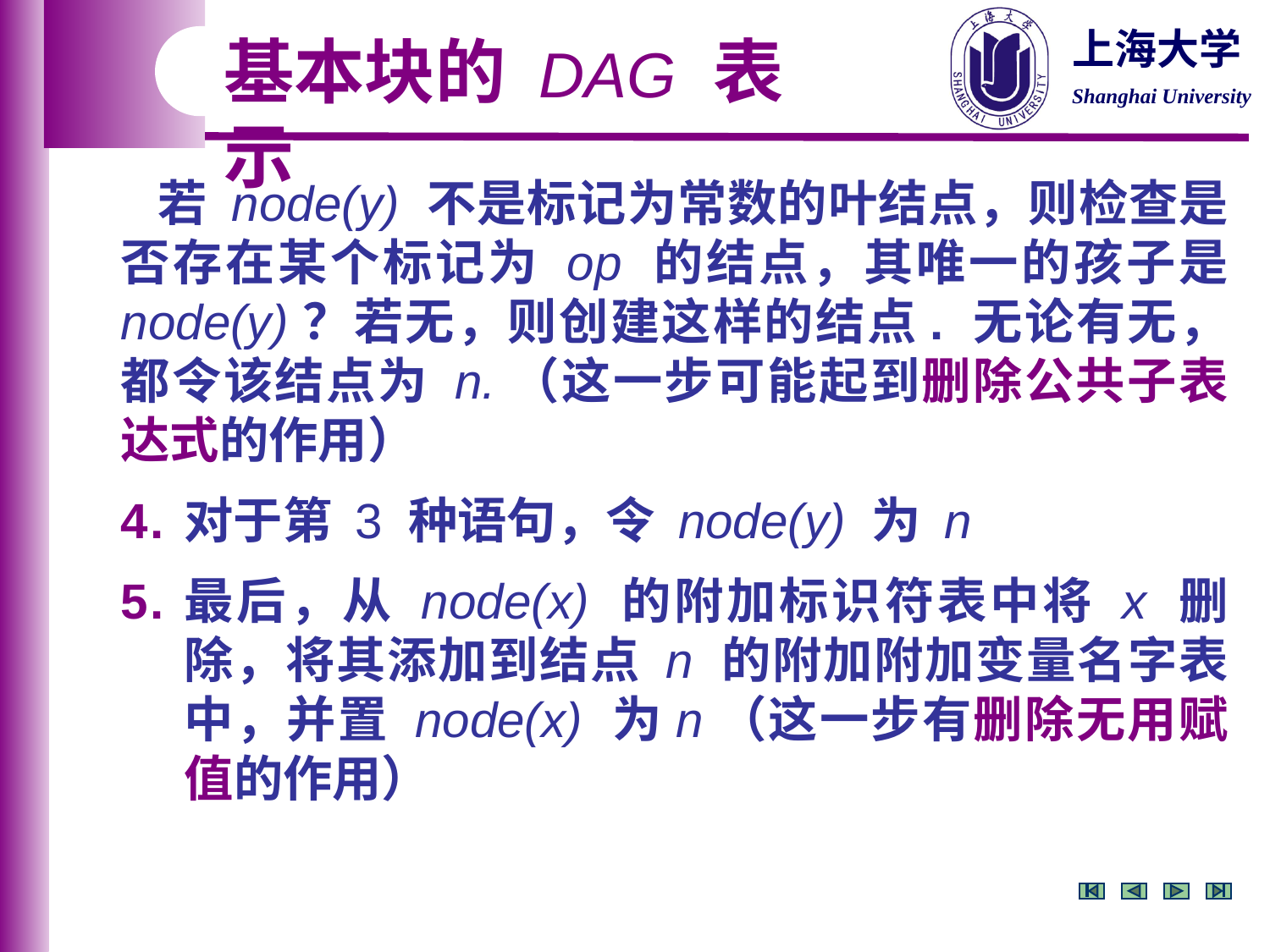

基本块的 DAG 表示
  若 node(y) 不是标记为常数的叶结点，则检查是否存在某个标记为 op 的结点，其唯一的孩子是 node(y)？若无，则创建这样的结点. 无论有无，都令该结点为 n.（这一步可能起到删除公共子表达式的作用）
对于第 3 种语句，令 node(y) 为 n
最后，从 node(x) 的附加标识符表中将 x 删除，将其添加到结点 n 的附加附加变量名字表中，并置 node(x) 为n（这一步有删除无用赋值的作用）